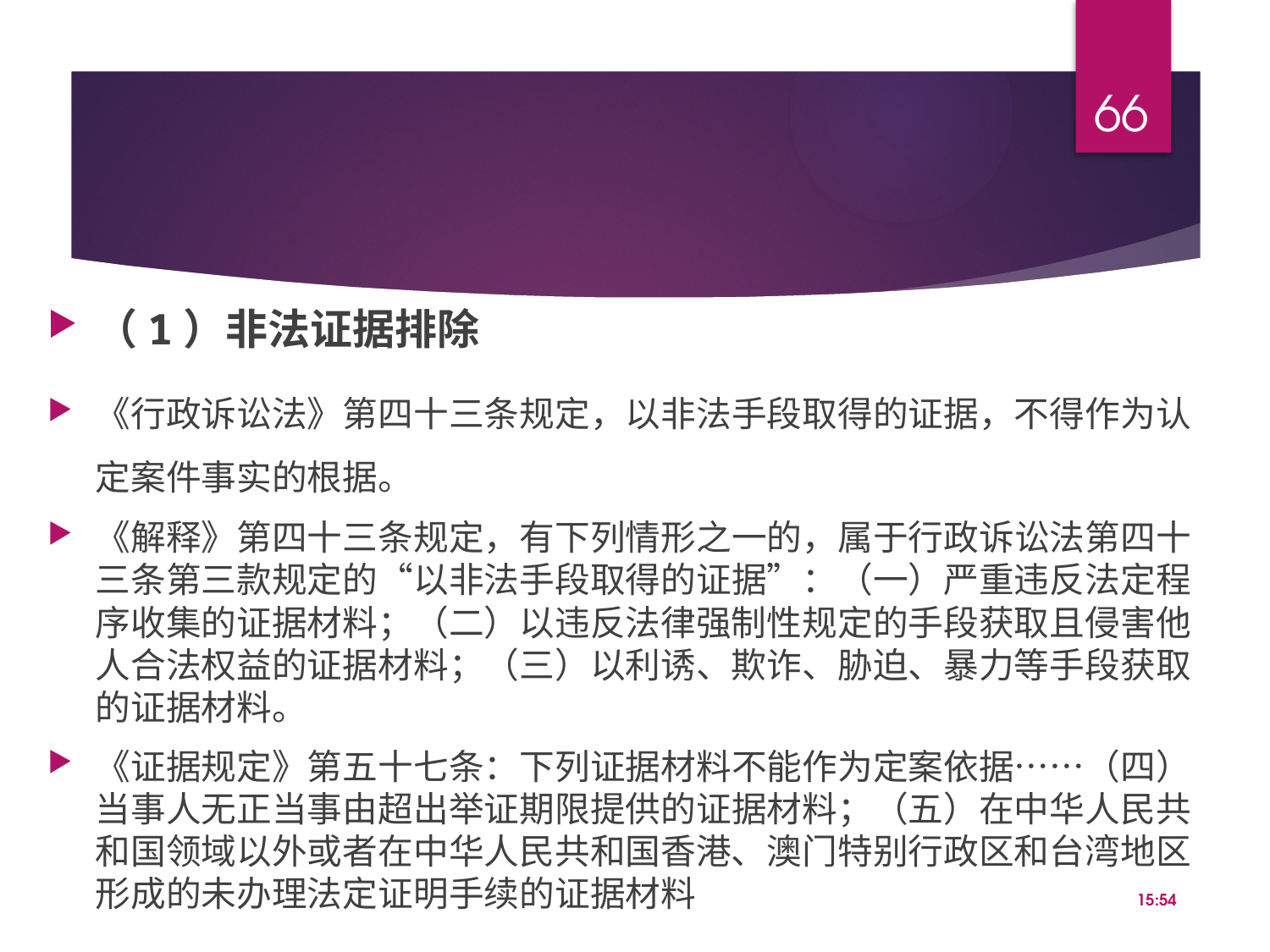

66
#
（1）非法证据排除
《行政诉讼法》第四十三条规定，以非法手段取得的证据，不得作为认定案件事实的根据。
《解释》第四十三条规定，有下列情形之一的，属于行政诉讼法第四十三条第三款规定的“以非法手段取得的证据”：（一）严重违反法定程序收集的证据材料；（二）以违反法律强制性规定的手段获取且侵害他人合法权益的证据材料；（三）以利诱、欺诈、胁迫、暴力等手段获取的证据材料。
《证据规定》第五十七条：下列证据材料不能作为定案依据……（四）当事人无正当事由超出举证期限提供的证据材料；（五）在中华人民共和国领域以外或者在中华人民共和国香港、澳门特别行政区和台湾地区形成的未办理法定证明手续的证据材料

15:54